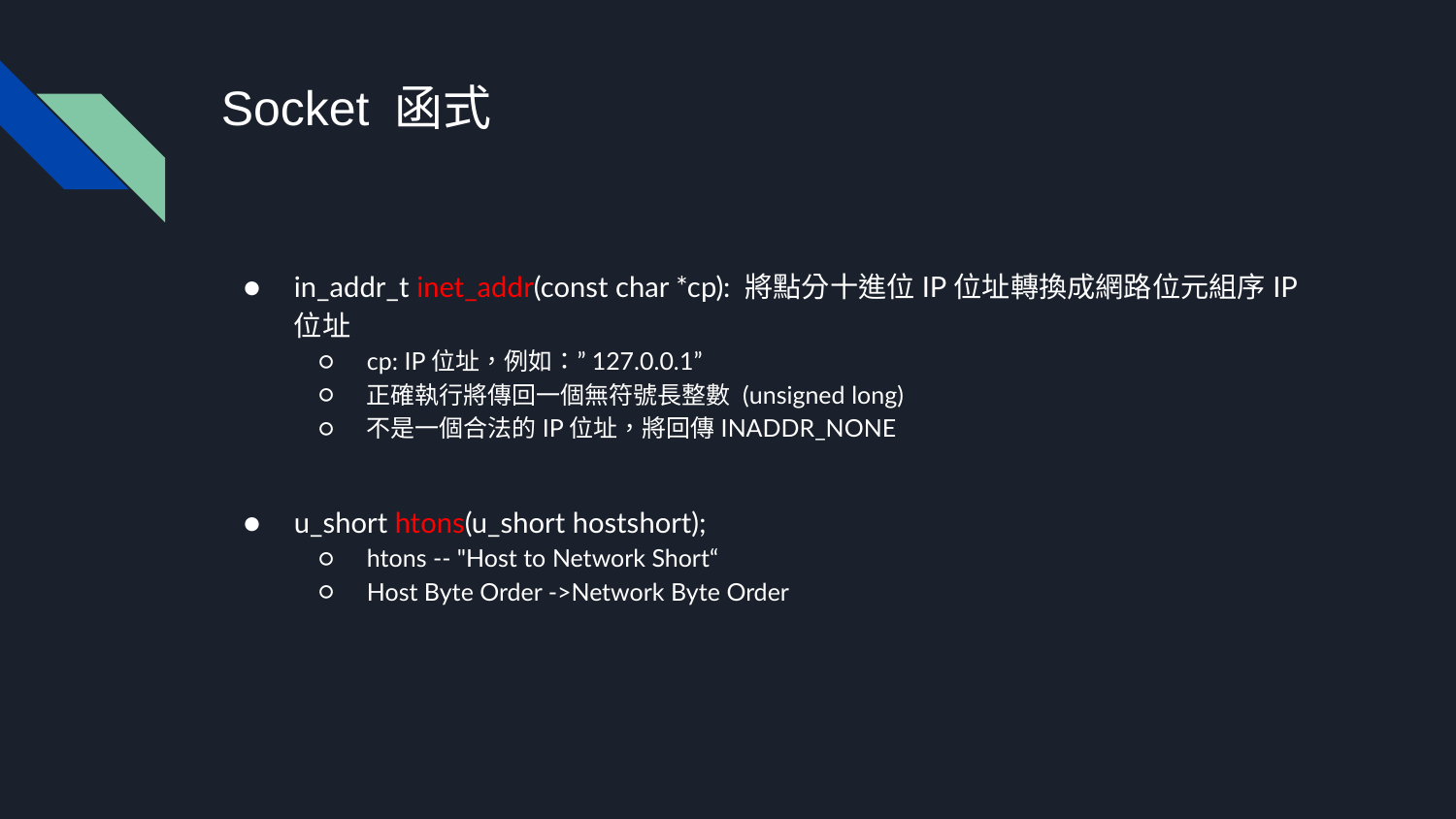

# Socket 函式
in_addr_t inet_addr(const char *cp): 將點分十進位IP位址轉換成網路位元組序IP位址
cp: IP位址，例如：”127.0.0.1”
正確執行將傳回一個無符號長整數 (unsigned long)
不是一個合法的IP位址，將回傳INADDR_NONE

u_short htons(u_short hostshort);
htons -- "Host to Network Short“
Host Byte Order ->Network Byte Order